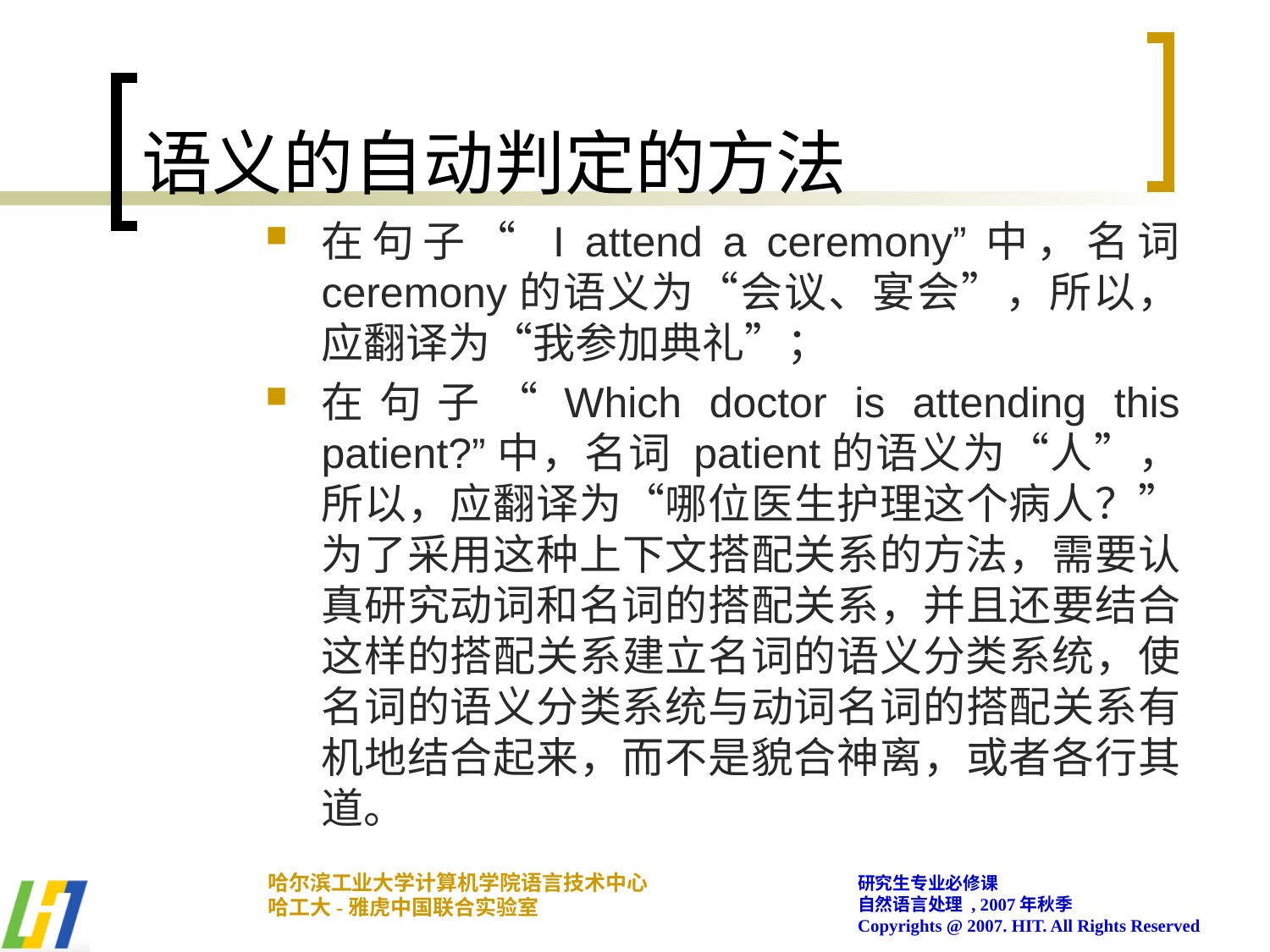

# 语义的自动判定的方法
在句子“ I attend a ceremony”中，名词 ceremony的语义为“会议、宴会”，所以，应翻译为“我参加典礼”；
在句子“Which doctor is attending this patient?”中，名词 patient的语义为“人”，所以，应翻译为“哪位医生护理这个病人？”为了采用这种上下文搭配关系的方法，需要认真研究动词和名词的搭配关系，并且还要结合这样的搭配关系建立名词的语义分类系统，使名词的语义分类系统与动词名词的搭配关系有机地结合起来，而不是貌合神离，或者各行其道。

哈尔滨工业大学计算机学院语言技术中心
哈工大-雅虎中国联合实验室
研究生专业必修课
自然语言处理 , 2007年秋季
Copyrights @ 2007. HIT. All Rights Reserved